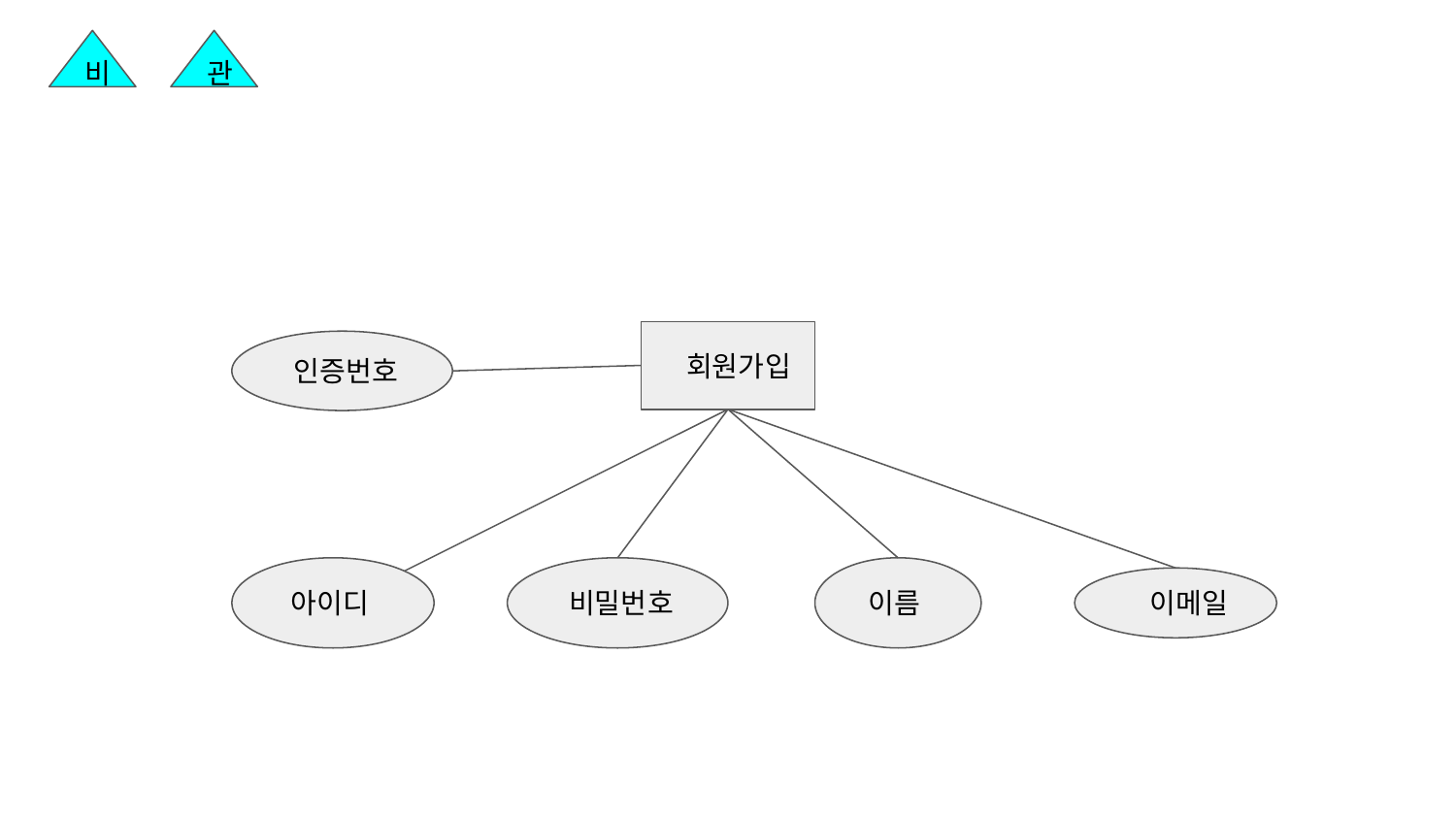

비
관
   회원가입
 인증번호
 아이디
 비밀번호
 이름
   이메일